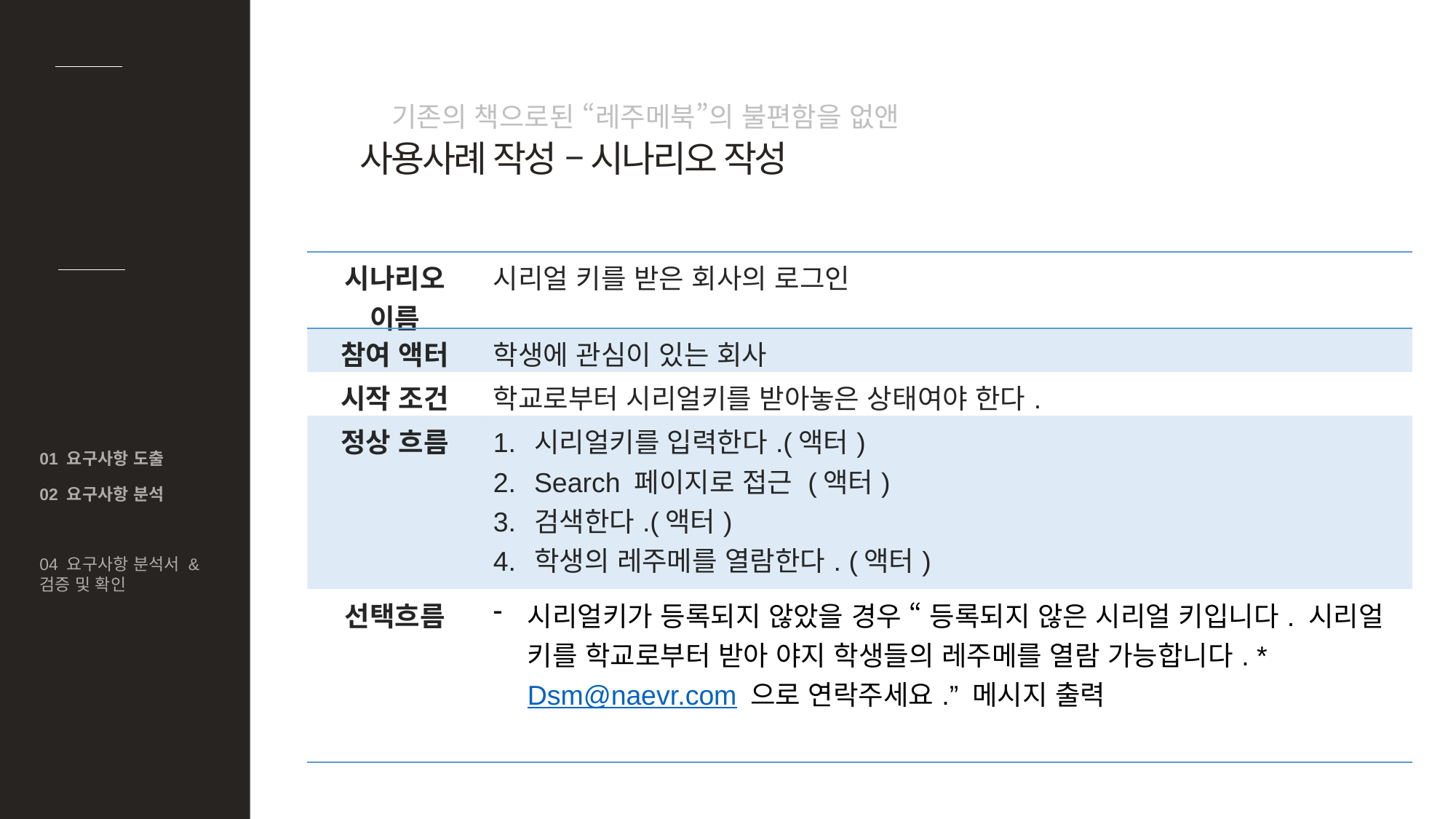

#
기존의 책으로된 “레주메북”의 불편함을 없앤
11
요구분석
사용사례 작성 – 시나리오 작성
| 시나리오 이름 | 시리얼 키를 받은 회사의 로그인 |
| --- | --- |
| 참여 액터 | 학생에 관심이 있는 회사 |
| 시작 조건 | 학교로부터 시리얼키를 받아놓은 상태여야 한다. |
| 정상 흐름 | 시리얼키를 입력한다.(액터) Search 페이지로 접근 (액터) 검색한다.(액터) 학생의 레주메를 열람한다. (액터) |
| 선택흐름 | 시리얼키가 등록되지 않았을 경우 “ 등록되지 않은 시리얼 키입니다. 시리얼 키를 학교로부터 받아 야지 학생들의 레주메를 열람 가능합니다. \*Dsm@naevr.com 으로 연락주세요.” 메시지 출력 |
01 요구사항 도출
02 요구사항 분석
03 사용사례 작성
04 요구사항 분석서 & 검증 및 확인